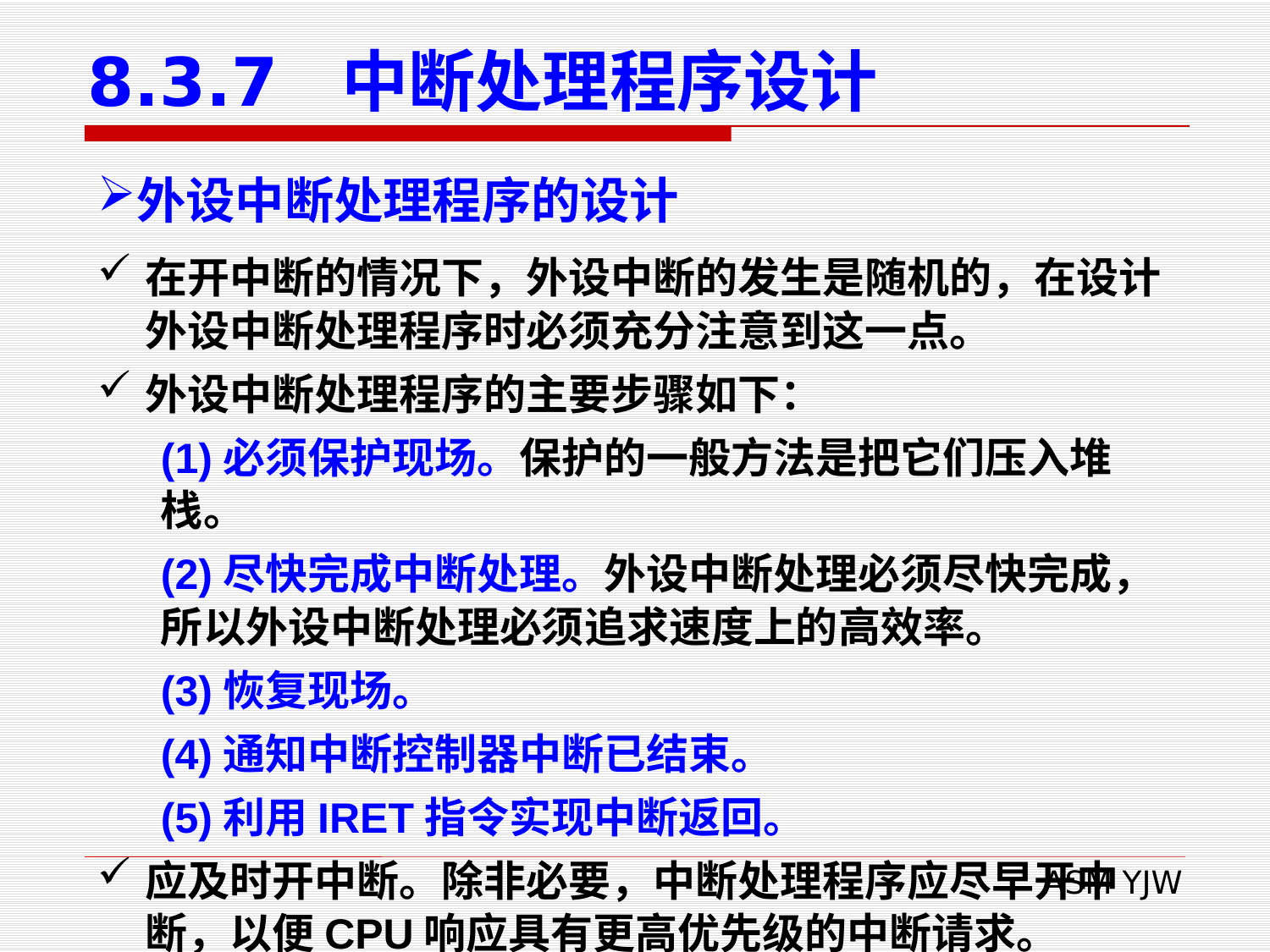

# 8.3.7  中断处理程序设计
外设中断处理程序的设计
在开中断的情况下，外设中断的发生是随机的，在设计外设中断处理程序时必须充分注意到这一点。
外设中断处理程序的主要步骤如下：
(1)必须保护现场。保护的一般方法是把它们压入堆栈。
(2)尽快完成中断处理。外设中断处理必须尽快完成，所以外设中断处理必须追求速度上的高效率。
(3)恢复现场。
(4)通知中断控制器中断已结束。
(5)利用IRET指令实现中断返回。
应及时开中断。除非必要，中断处理程序应尽早开中断，以便CPU响应具有更高优先级的中断请求。